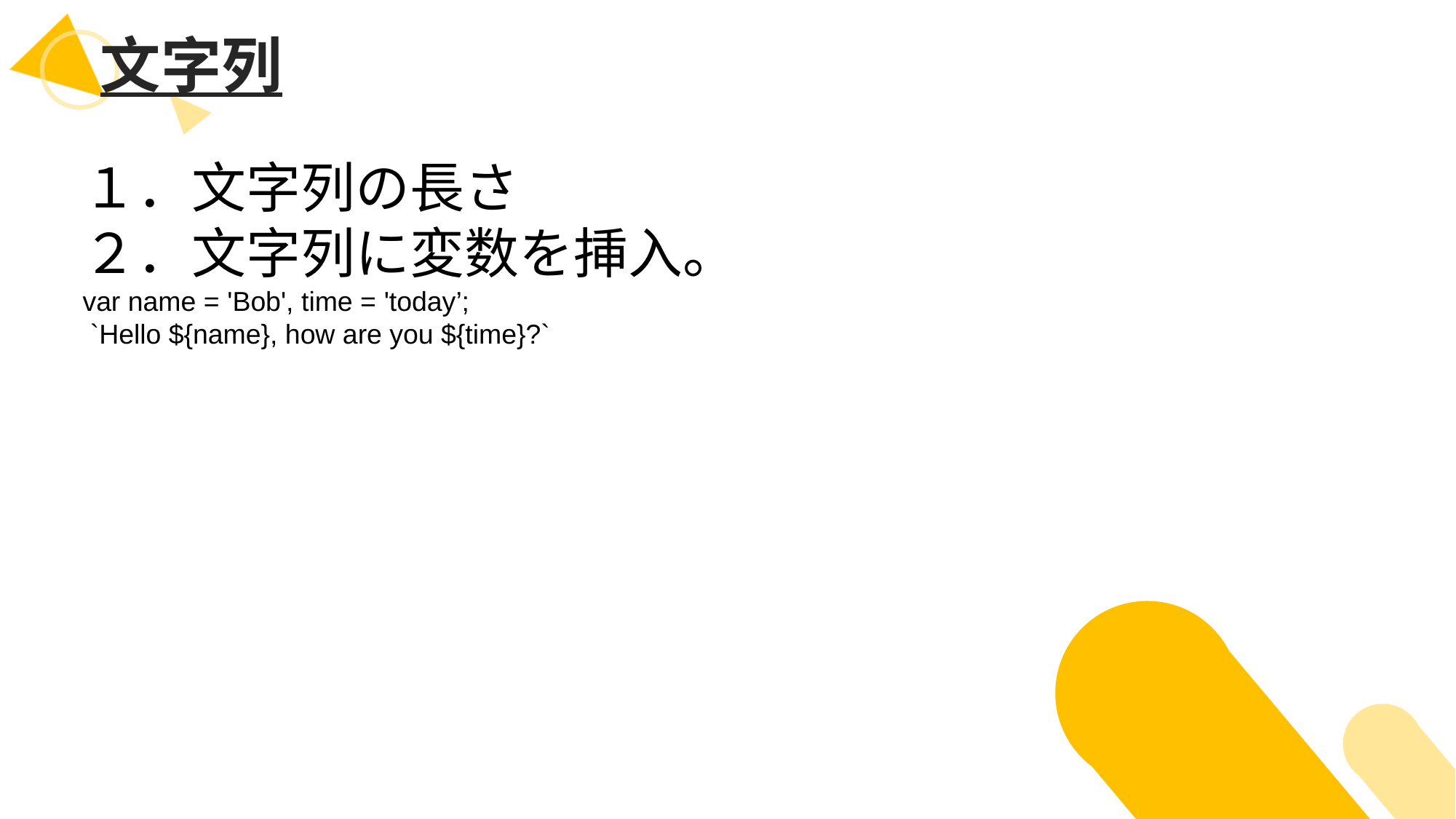

文字列

１．文字列の長さ
２．文字列に変数を挿入。
var name = 'Bob', time = 'today’;
 `Hello ${name}, how are you ${time}?`